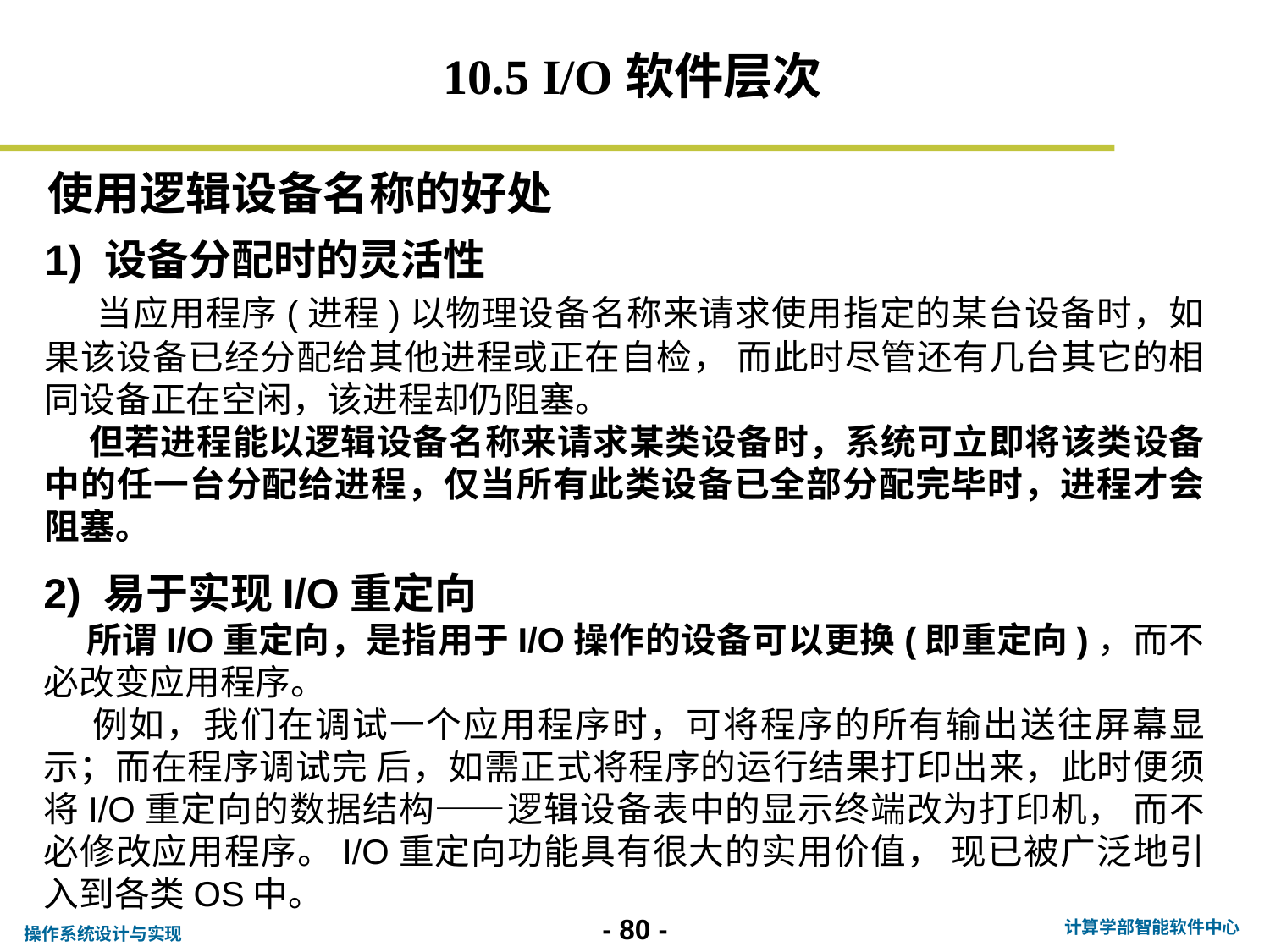

10.5 I/O软件层次
使用逻辑设备名称的好处
1) 设备分配时的灵活性
    当应用程序(进程)以物理设备名称来请求使用指定的某台设备时，如果该设备已经分配给其他进程或正在自检， 而此时尽管还有几台其它的相同设备正在空闲，该进程却仍阻塞。
    但若进程能以逻辑设备名称来请求某类设备时，系统可立即将该类设备中的任一台分配给进程，仅当所有此类设备已全部分配完毕时，进程才会阻塞。
2) 易于实现I/O重定向
    所谓I/O重定向，是指用于I/O操作的设备可以更换(即重定向)，而不必改变应用程序。
    例如，我们在调试一个应用程序时，可将程序的所有输出送往屏幕显示；而在程序调试完 后，如需正式将程序的运行结果打印出来，此时便须将I/O重定向的数据结构——逻辑设备表中的显示终端改为打印机， 而不必修改应用程序。I/O重定向功能具有很大的实用价值， 现已被广泛地引入到各类OS中。